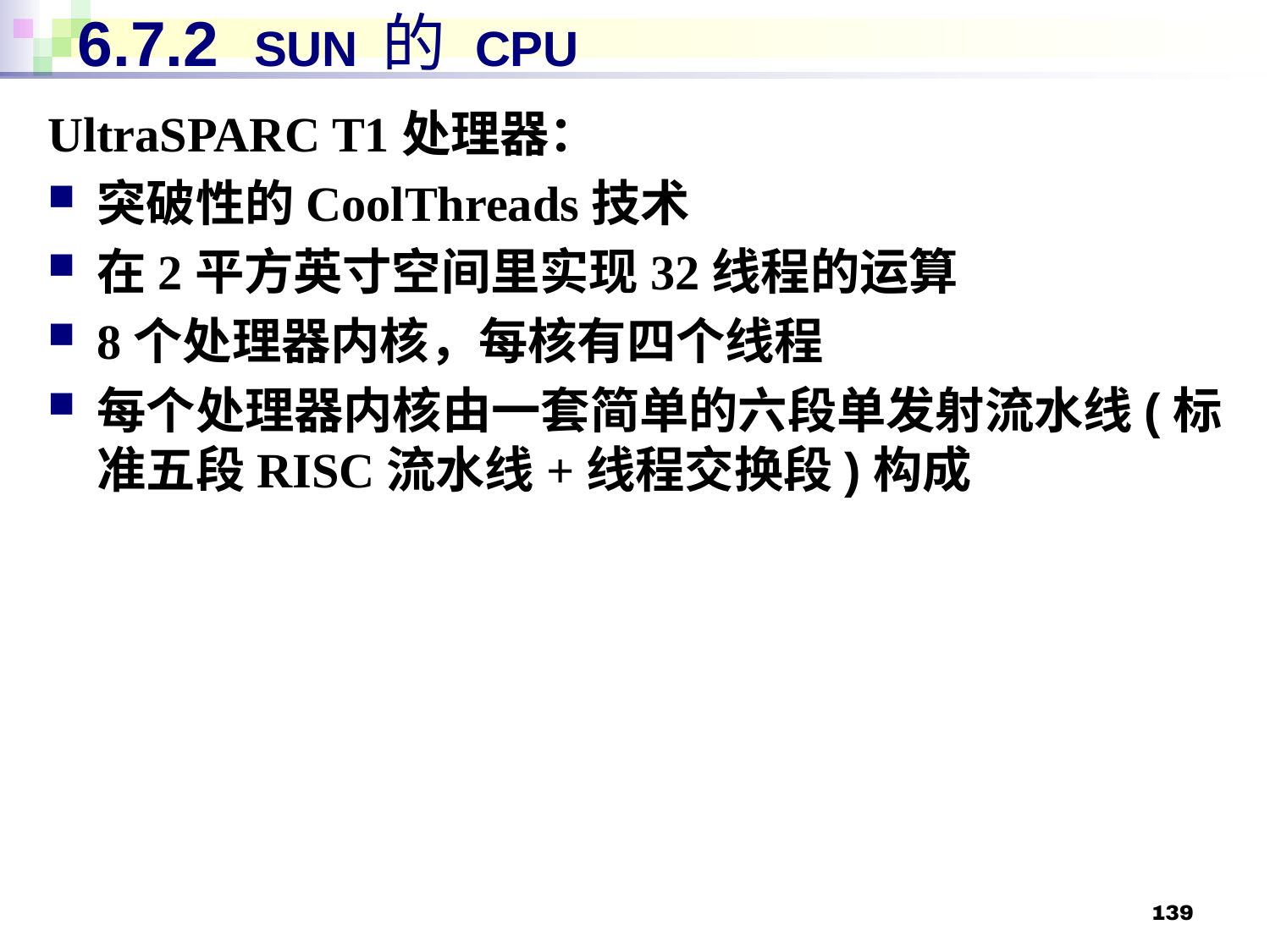

# 6.7.2  SUN 的 CPU
UltraSPARC T1处理器：
突破性的CoolThreads技术
在2平方英寸空间里实现32线程的运算
8个处理器内核，每核有四个线程
每个处理器内核由一套简单的六段单发射流水线(标准五段RISC流水线+线程交换段)构成
139